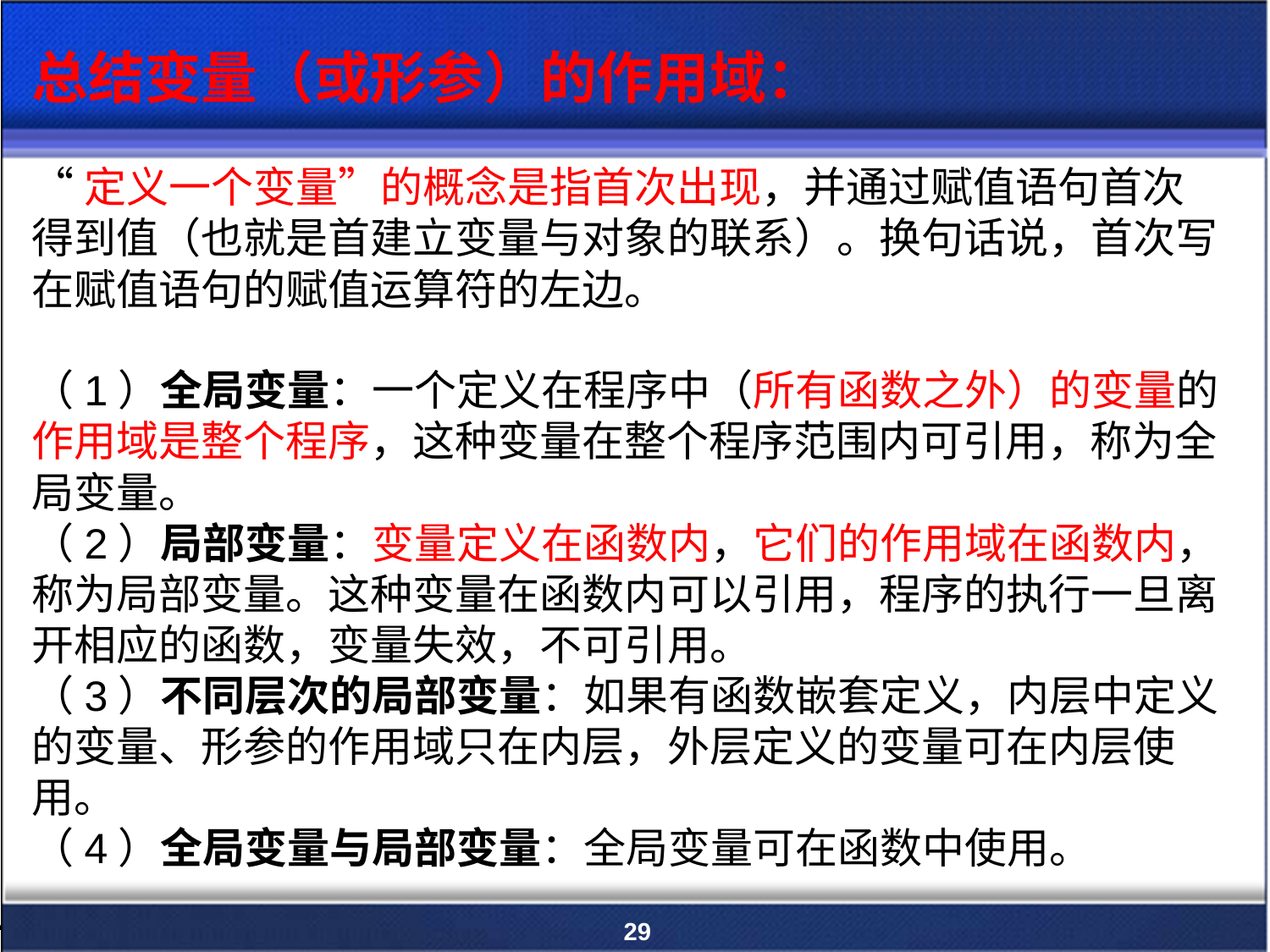

总结变量（或形参）的作用域：

“定义一个变量”的概念是指首次出现，并通过赋值语句首次得到值（也就是首建立变量与对象的联系）。换句话说，首次写在赋值语句的赋值运算符的左边。

（1）全局变量：一个定义在程序中（所有函数之外）的变量的作用域是整个程序，这种变量在整个程序范围内可引用，称为全局变量。
（2）局部变量：变量定义在函数内，它们的作用域在函数内，称为局部变量。这种变量在函数内可以引用，程序的执行一旦离开相应的函数，变量失效，不可引用。
（3）不同层次的局部变量：如果有函数嵌套定义，内层中定义的变量、形参的作用域只在内层，外层定义的变量可在内层使用。
（4）全局变量与局部变量：全局变量可在函数中使用。
29